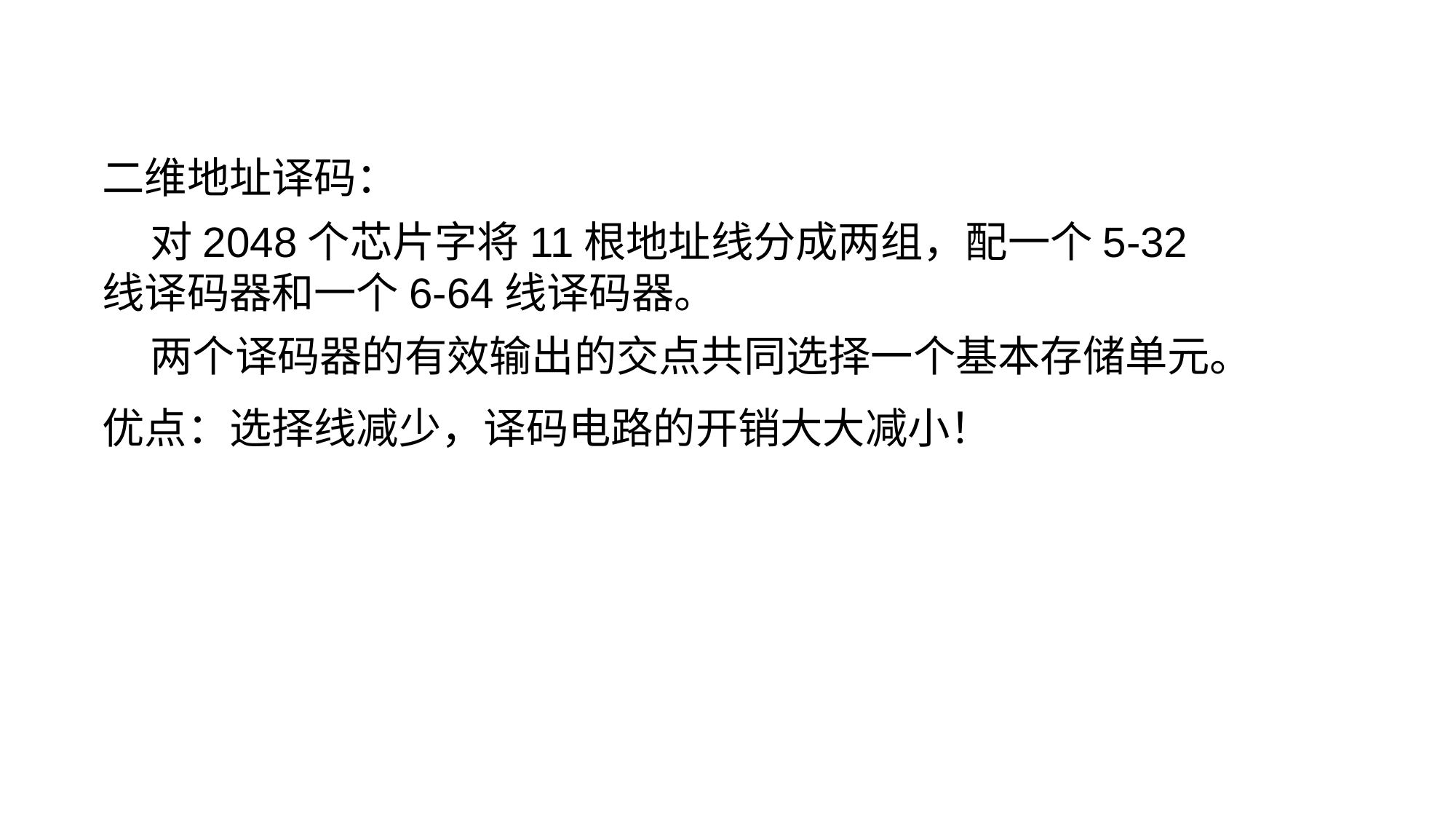

二维地址译码：
    对2048个芯片字将11根地址线分成两组，配一个5-32线译码器和一个6-64线译码器。
    两个译码器的有效输出的交点共同选择一个基本存储单元。
优点：选择线减少，译码电路的开销大大减小！